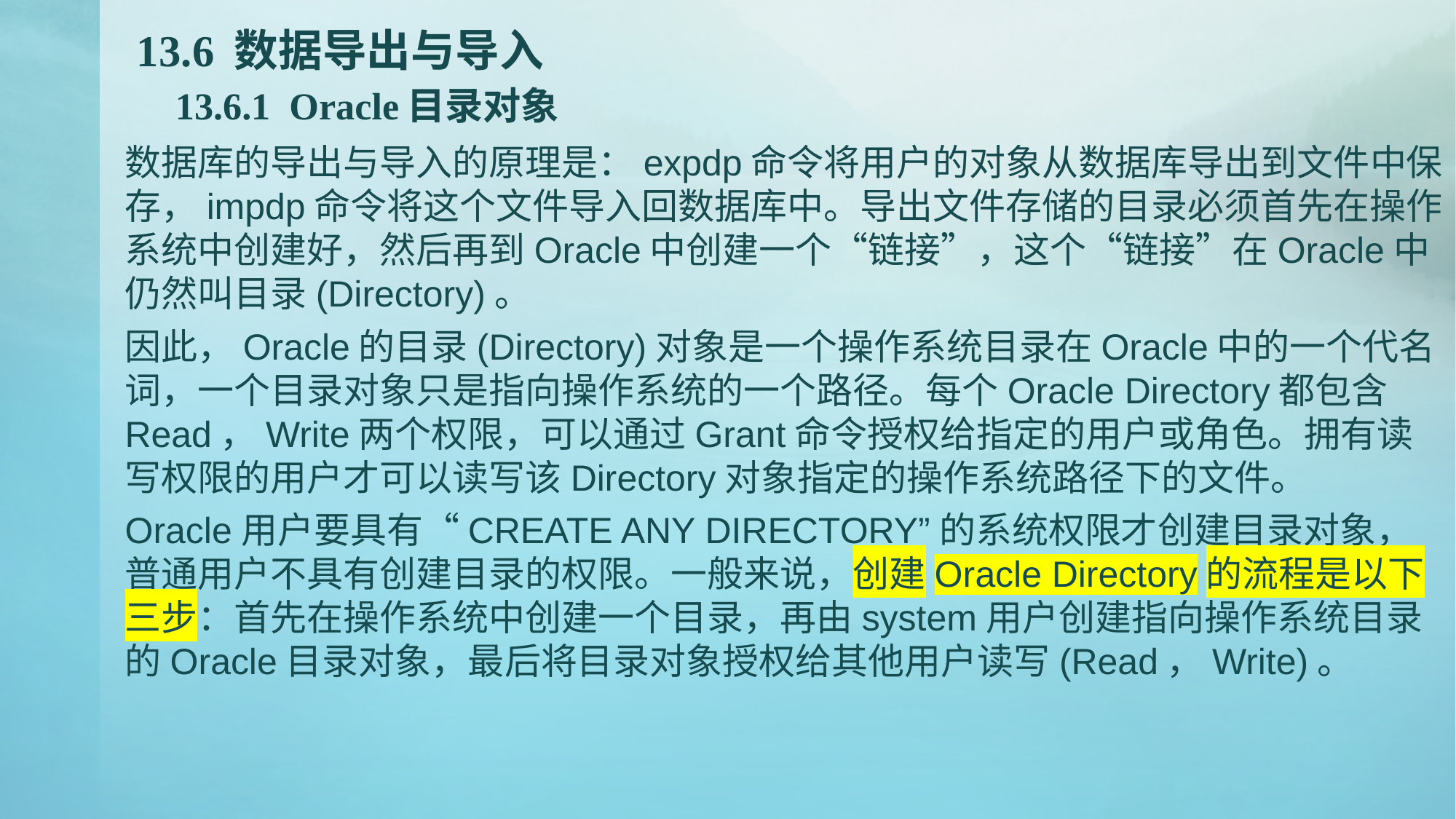

# 13.6 数据导出与导入 13.6.1  Oracle目录对象
数据库的导出与导入的原理是：expdp命令将用户的对象从数据库导出到文件中保存，impdp命令将这个文件导入回数据库中。导出文件存储的目录必须首先在操作系统中创建好，然后再到Oracle中创建一个“链接”，这个“链接”在Oracle中仍然叫目录(Directory)。
因此，Oracle的目录(Directory)对象是一个操作系统目录在Oracle中的一个代名词，一个目录对象只是指向操作系统的一个路径。每个Oracle Directory都包含 Read，Write两个权限，可以通过Grant命令授权给指定的用户或角色。拥有读写权限的用户才可以读写该Directory对象指定的操作系统路径下的文件。
Oracle用户要具有“CREATE ANY DIRECTORY”的系统权限才创建目录对象，普通用户不具有创建目录的权限。一般来说，创建Oracle Directory的流程是以下三步：首先在操作系统中创建一个目录，再由system用户创建指向操作系统目录的Oracle目录对象，最后将目录对象授权给其他用户读写(Read，Write)。